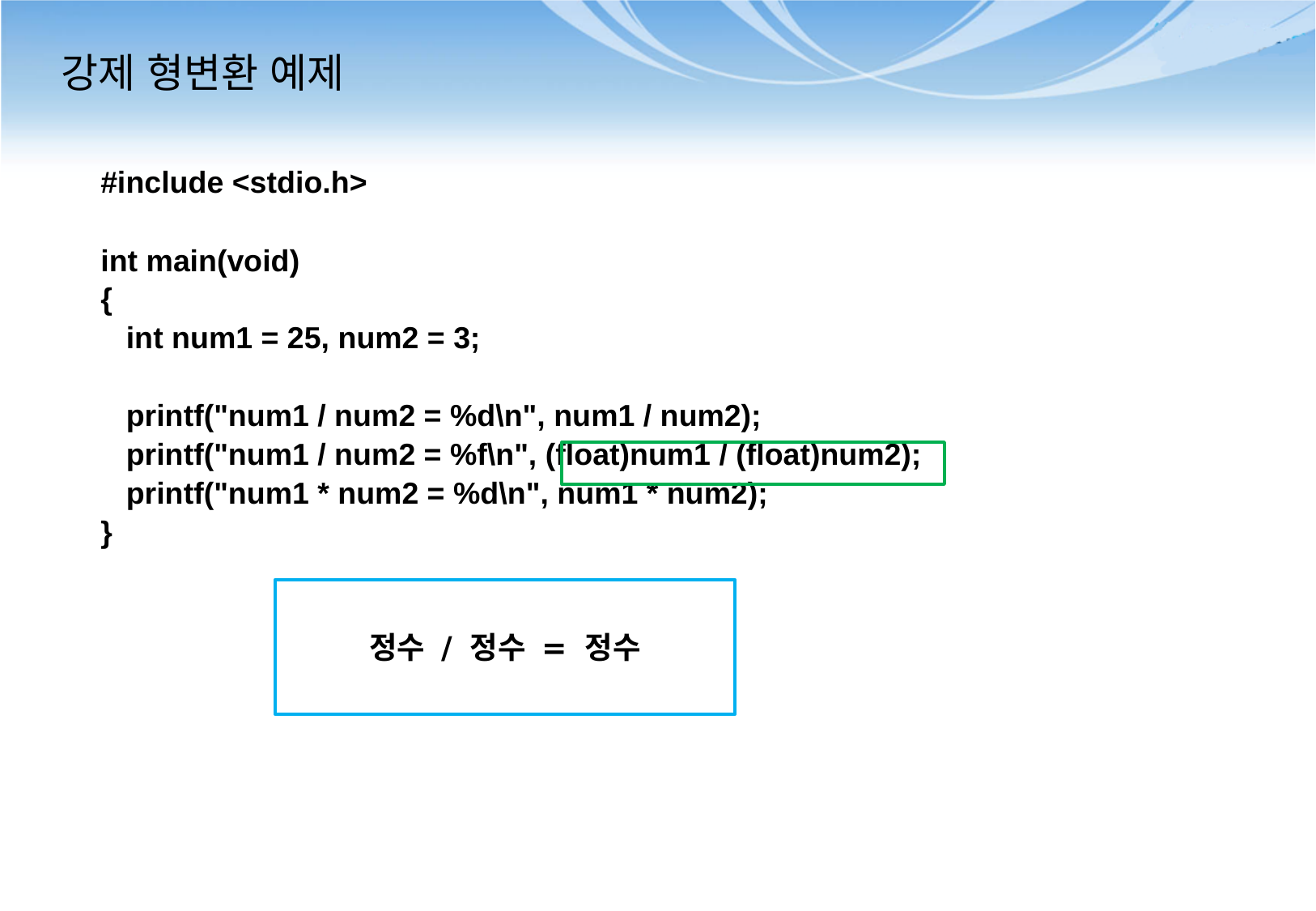

# 강제 형변환 예제
#include <stdio.h>

int main(void)
{
   int num1 = 25, num2 = 3;

   printf("num1 / num2 = %d\n", num1 / num2);
   printf("num1 / num2 = %f\n", (float)num1 / (float)num2);
   printf("num1 * num2 = %d\n", num1 * num2);
}

정수 / 정수 = 정수